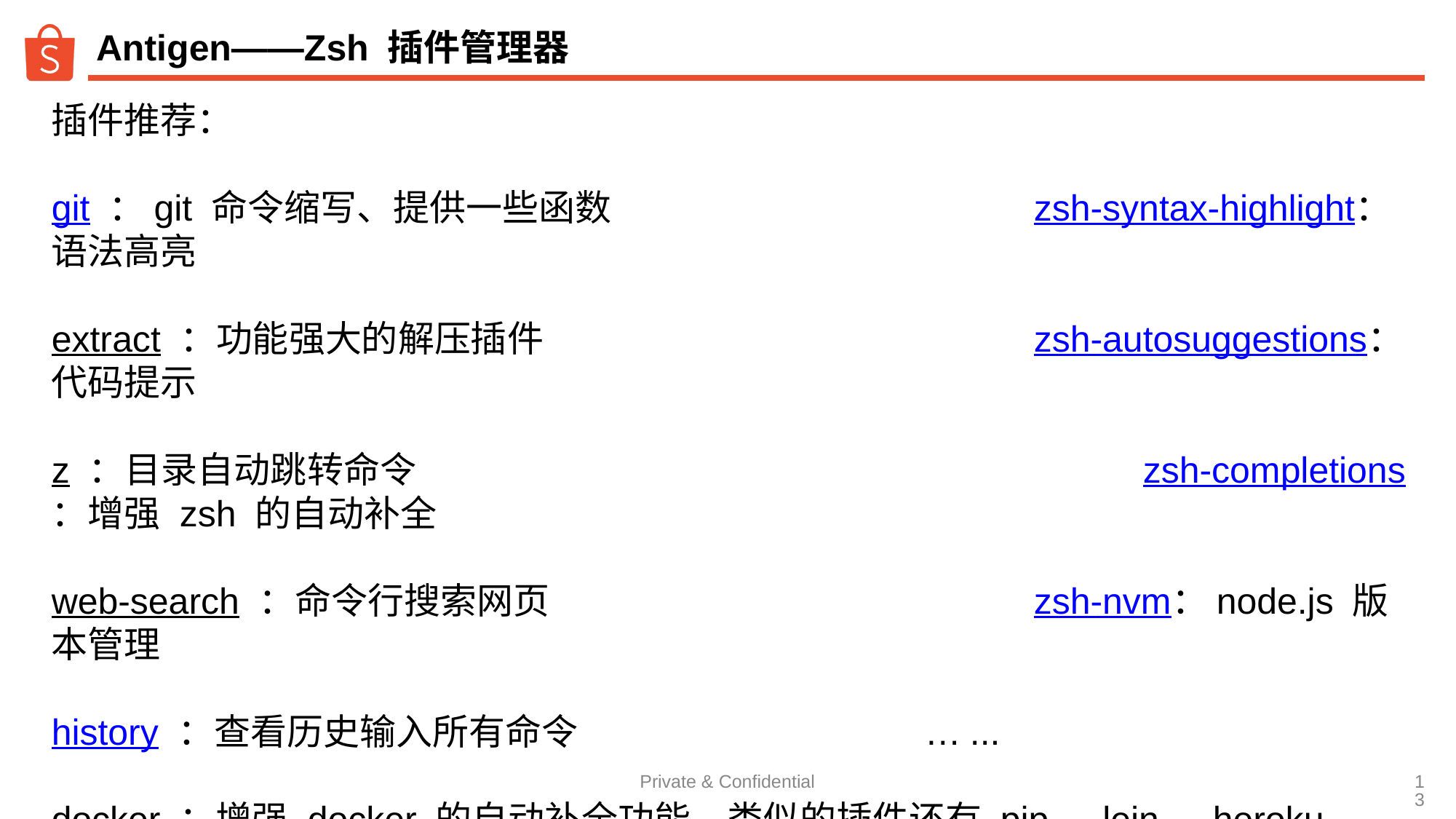

# Antigen——Zsh 插件管理器
插件推荐：

git ：git 命令缩写、提供一些函数				zsh-syntax-highlight：语法高亮

extract ：功能强大的解压插件					zsh-autosuggestions：代码提示

z ：目录自动跳转命令							zsh-completions：增强 zsh 的自动补全

web-search ：命令行搜索网页					zsh-nvm：node.js 版本管理

history ：查看历史输入所有命令				…...

docker ：增强 docker 的自动补全功能，类似的插件还有 pip、lein、heroku

更多介绍和使用参考 👉 01.Antigen 介绍与指引

Private & Confidential
13